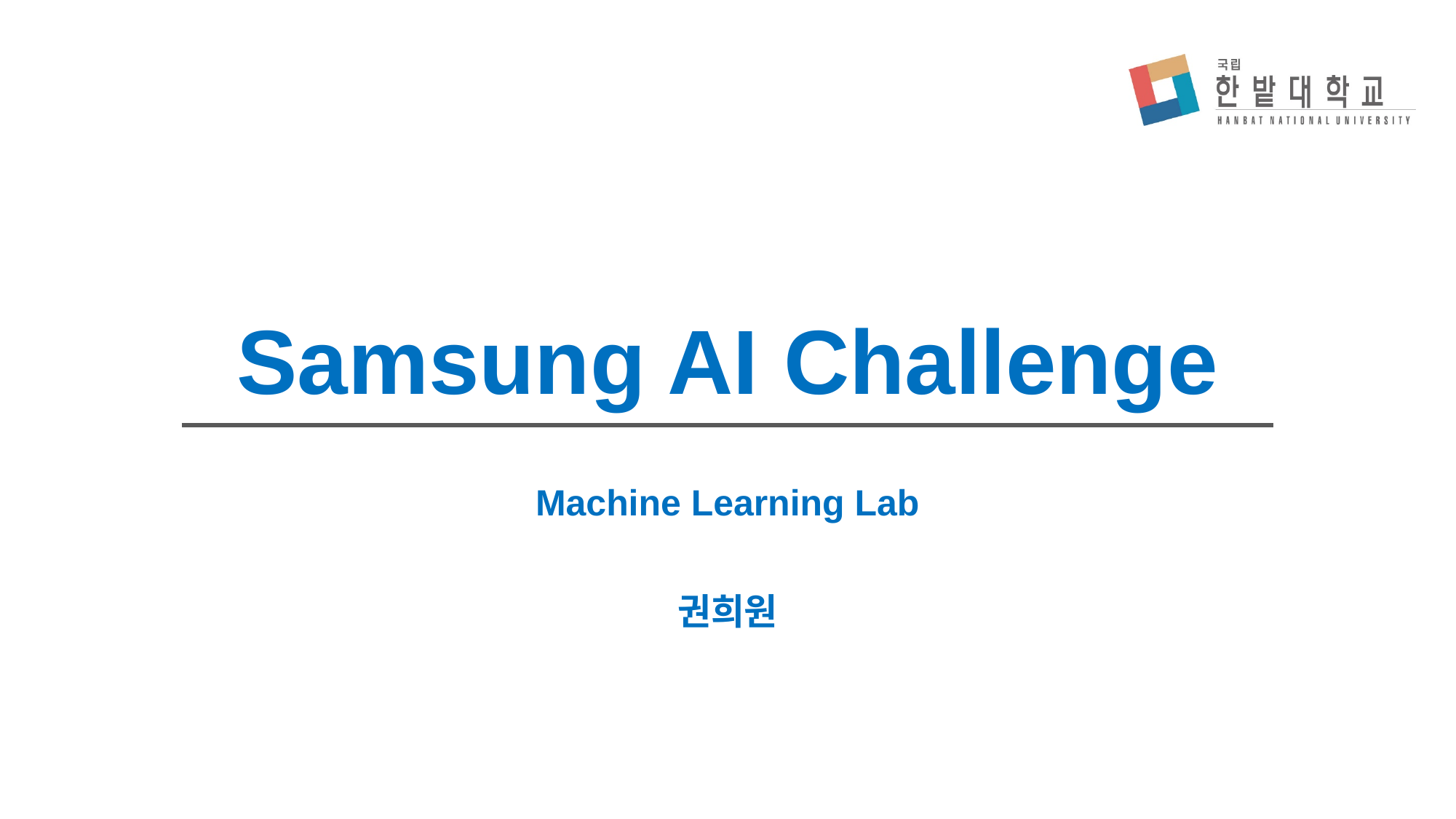

# Samsung AI Challenge

Machine Learning Lab

권희원